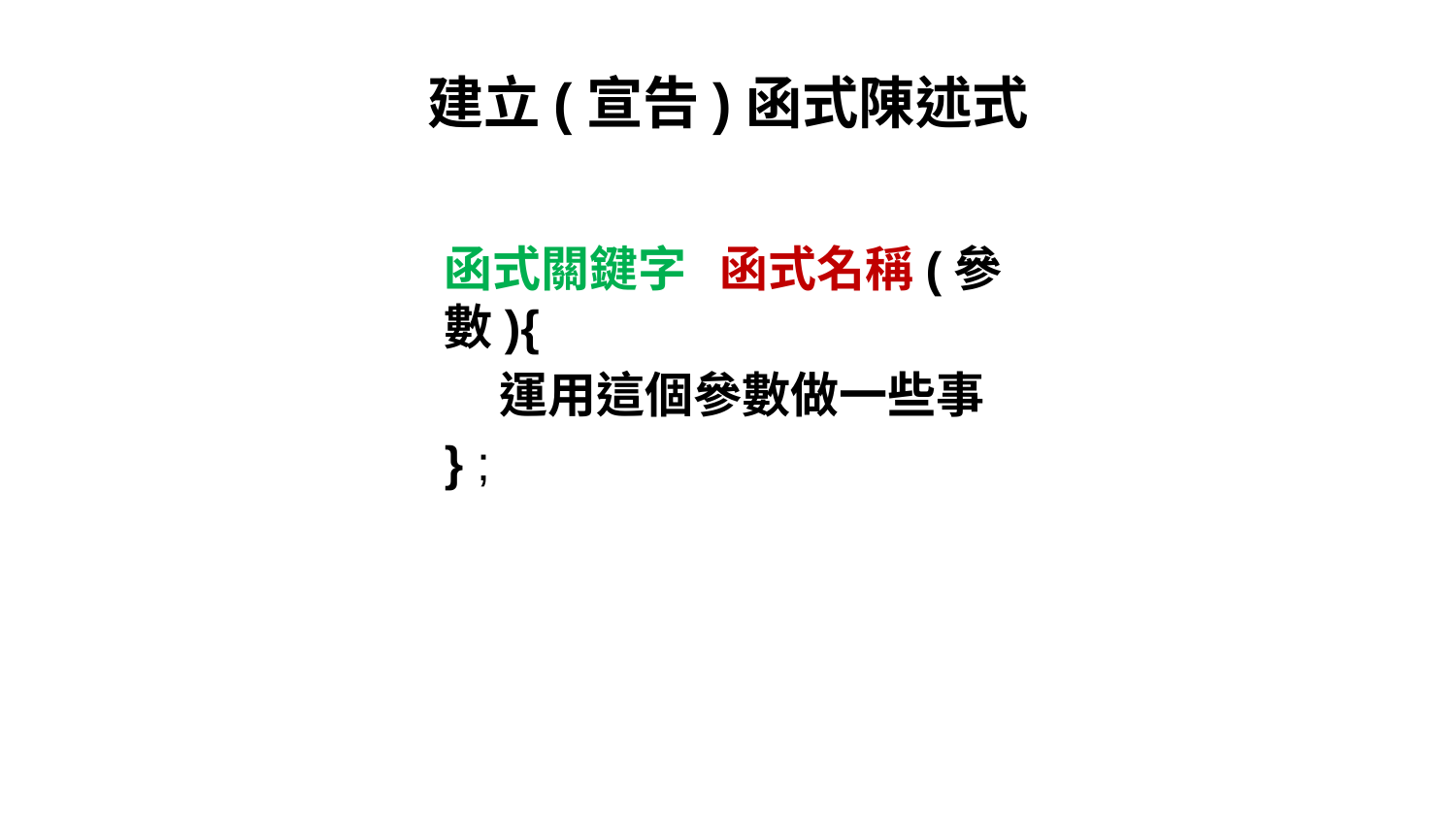

# 建立(宣告)函式陳述式
函式關鍵字   函式名稱(參數){
    運用這個參數做一些事
} ;